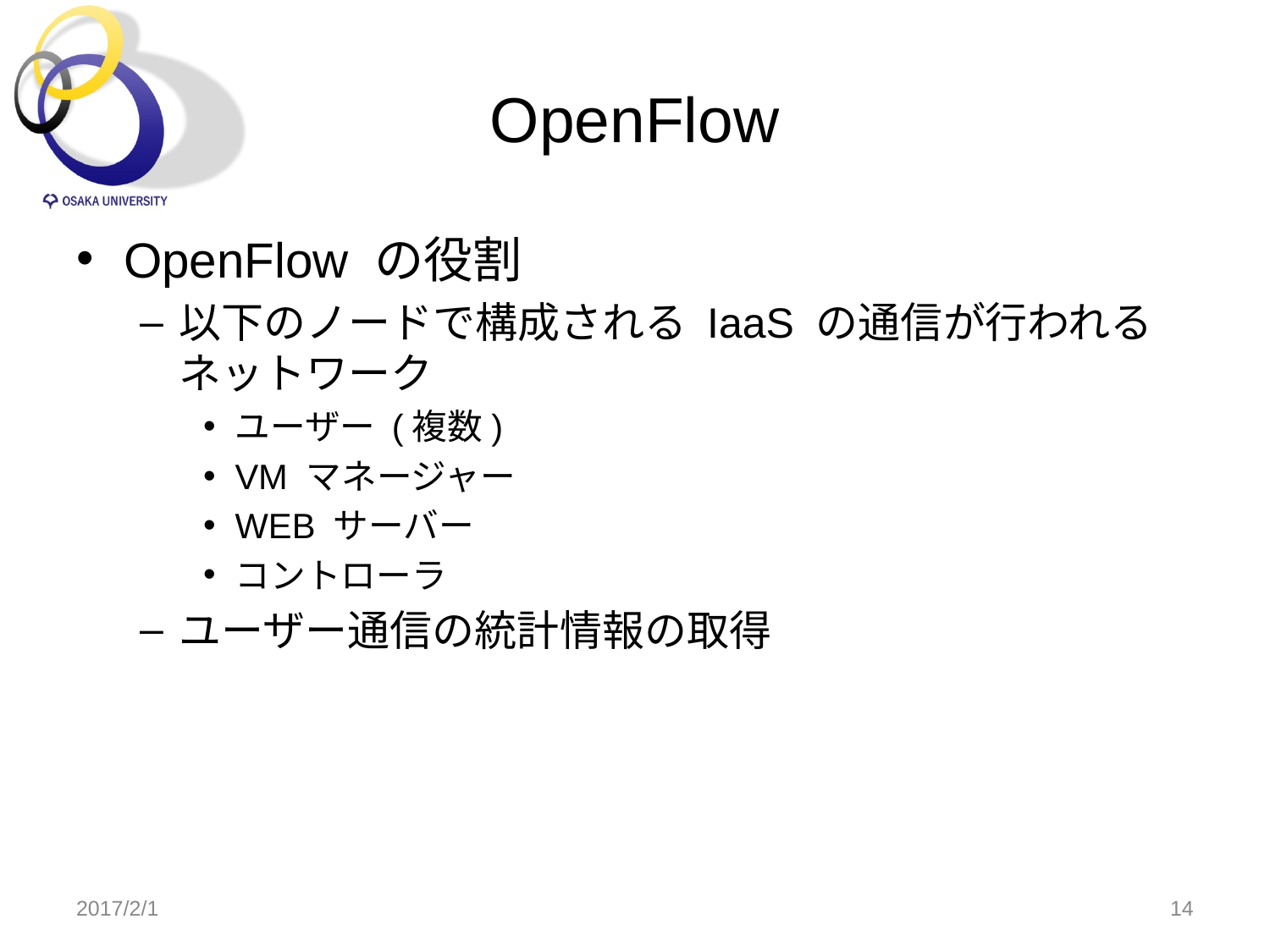

# OpenFlow
OpenFlow の役割
以下のノードで構成される IaaS の通信が行われるネットワーク
ユーザー (複数)
VM マネージャー
WEB サーバー
コントローラ
ユーザー通信の統計情報の取得
2017/2/1
14